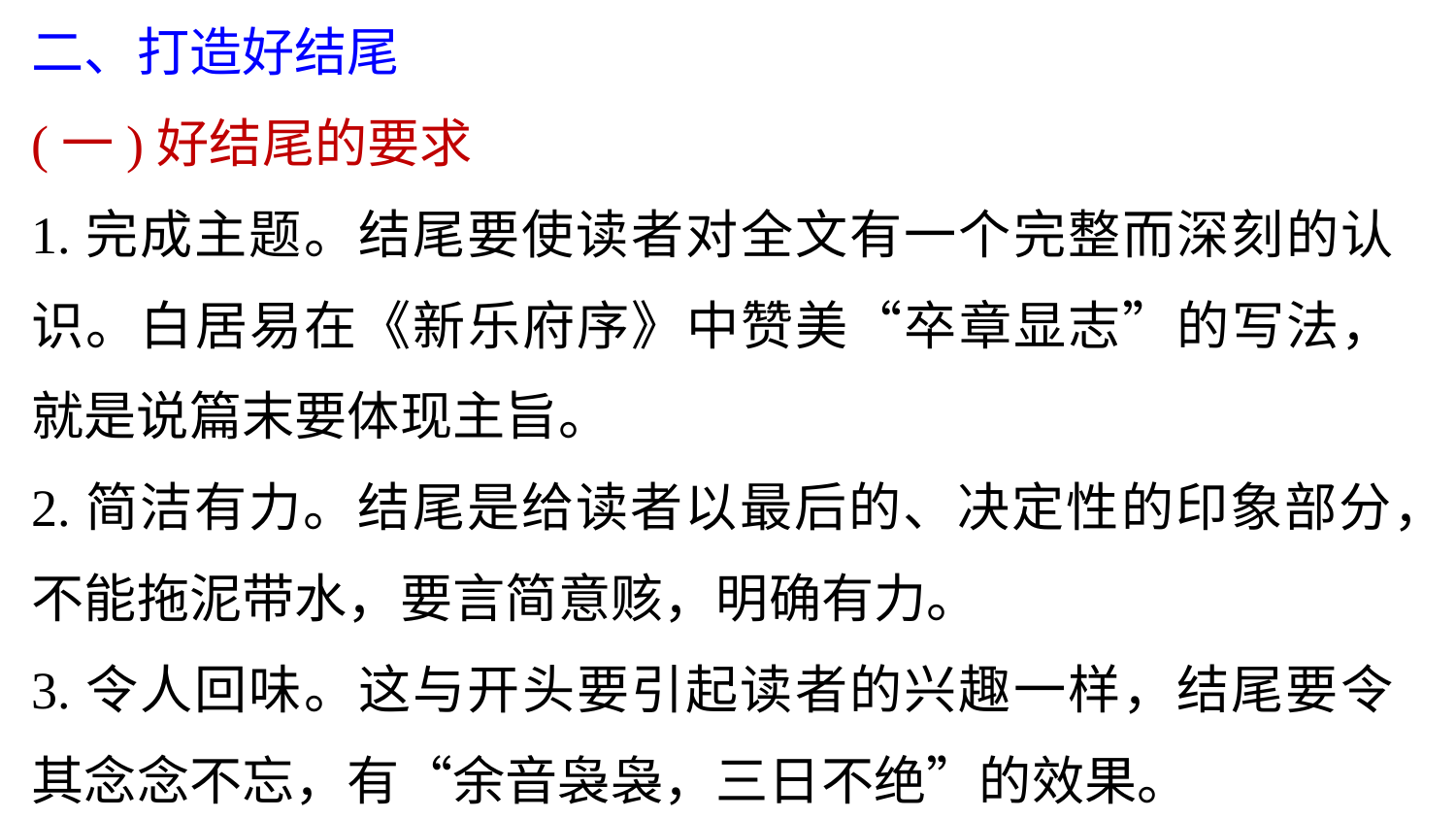

二、打造好结尾
(一)好结尾的要求
1.完成主题。结尾要使读者对全文有一个完整而深刻的认识。白居易在《新乐府序》中赞美“卒章显志”的写法，就是说篇末要体现主旨。
2.简洁有力。结尾是给读者以最后的、决定性的印象部分，不能拖泥带水，要言简意赅，明确有力。
3.令人回味。这与开头要引起读者的兴趣一样，结尾要令其念念不忘，有“余音袅袅，三日不绝”的效果。